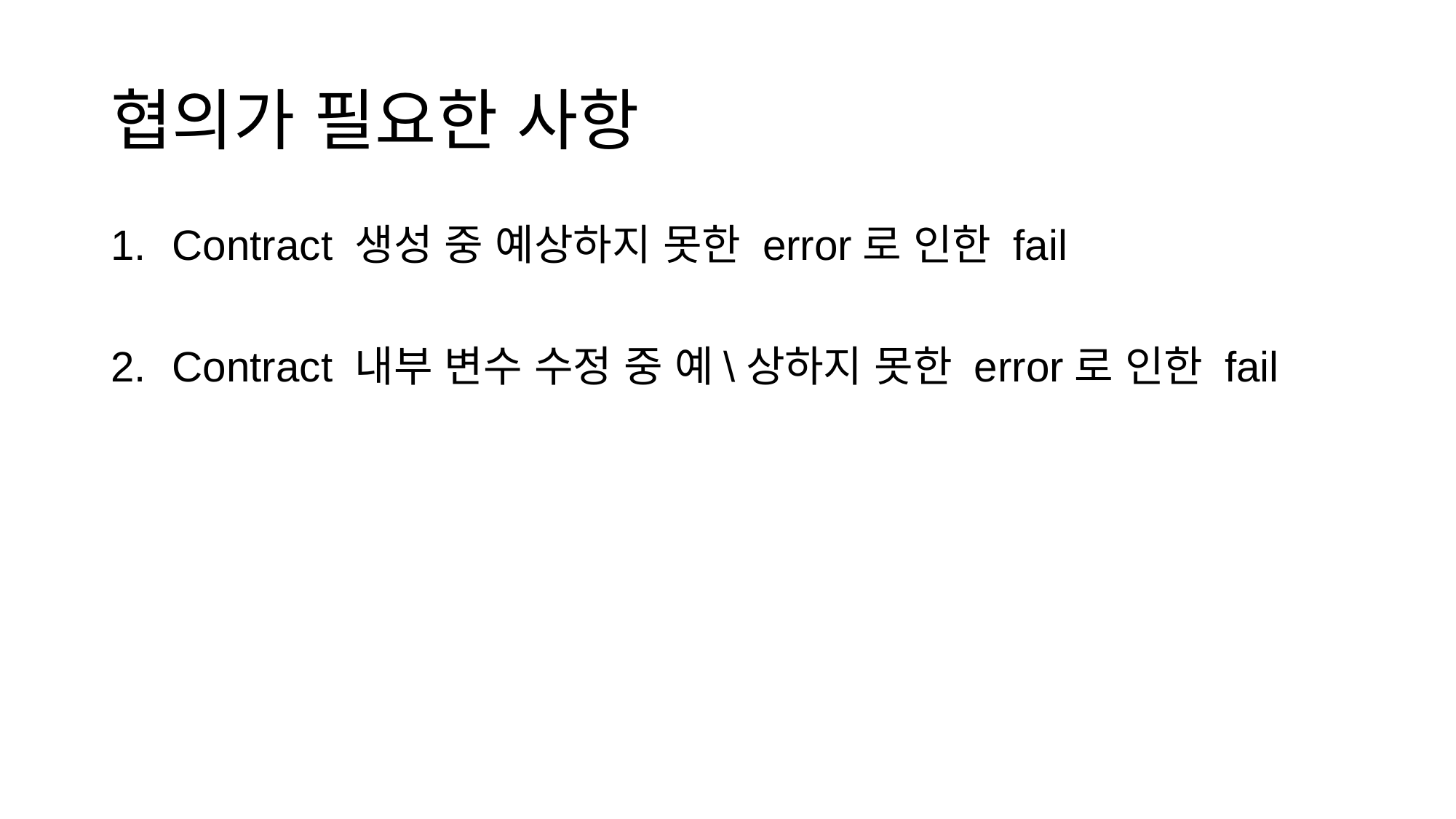

# 협의가 필요한 사항
Contract 생성 중 예상하지 못한 error로 인한 fail

Contract 내부 변수 수정 중 예\상하지 못한 error로 인한 fail